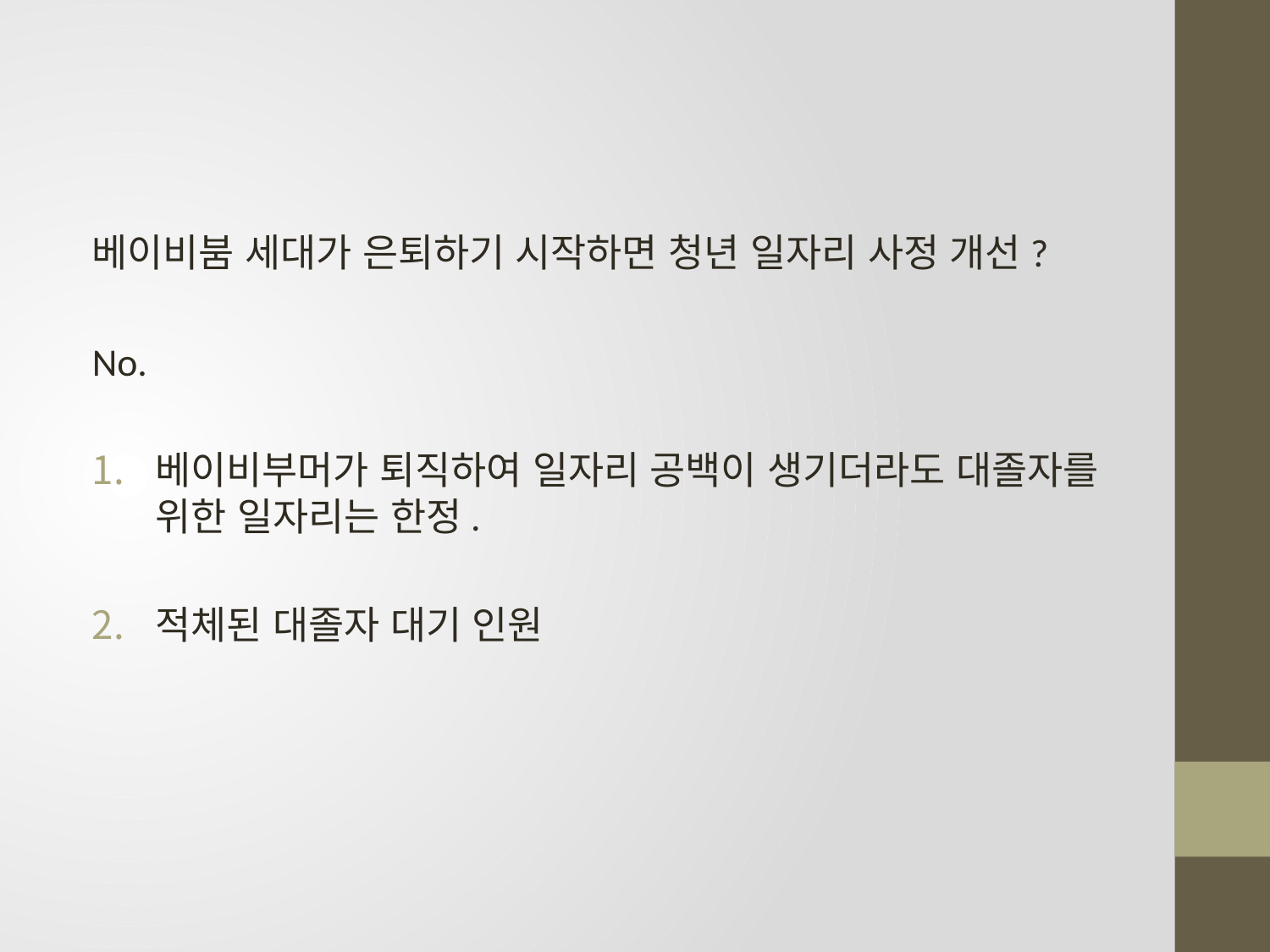

#
베이비붐 세대가 은퇴하기 시작하면 청년 일자리 사정 개선?

No.

베이비부머가 퇴직하여 일자리 공백이 생기더라도 대졸자를 위한 일자리는 한정.

적체된 대졸자 대기 인원